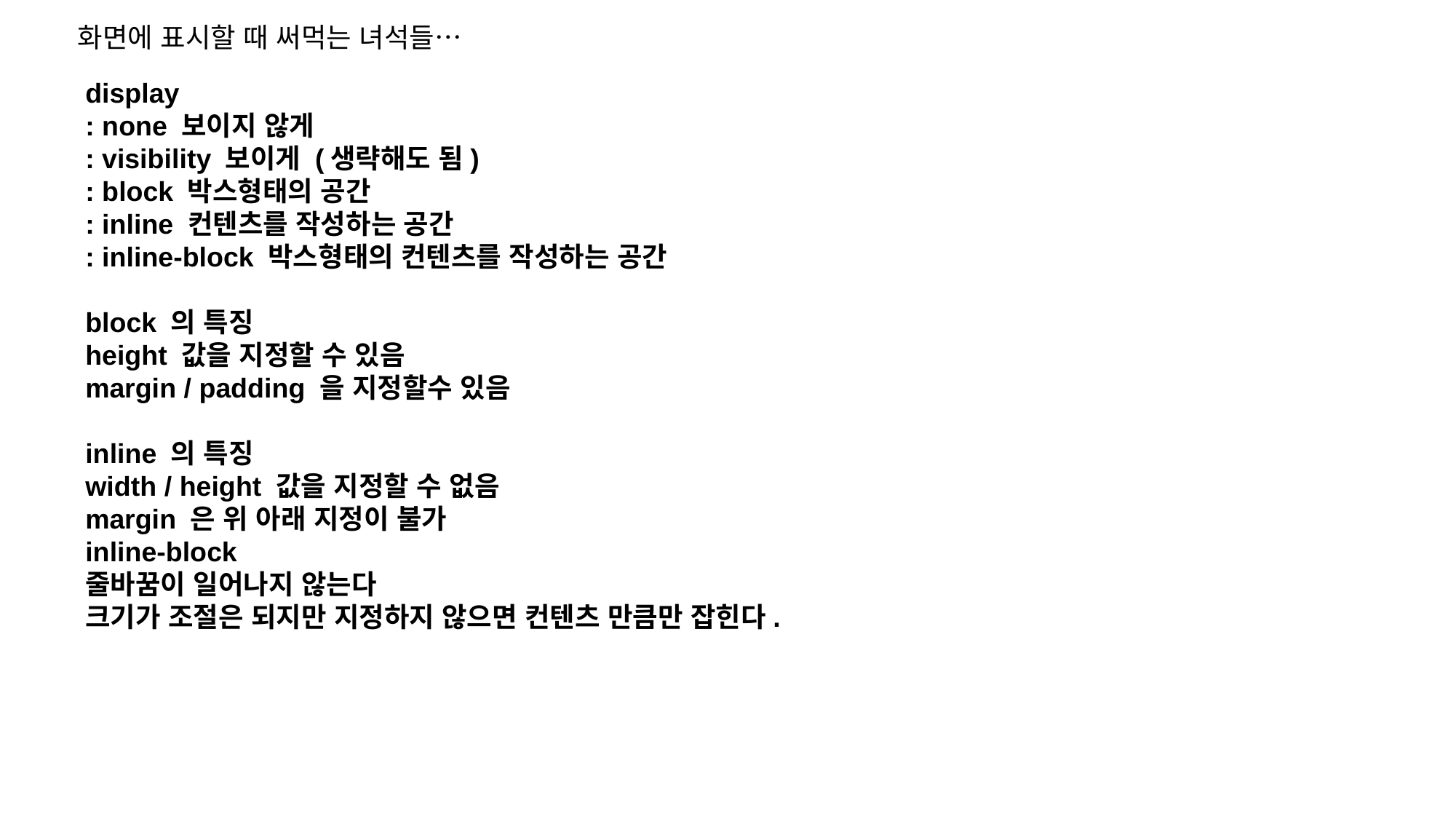

화면에 표시할 때 써먹는 녀석들…
display
: none 보이지 않게
: visibility 보이게 (생략해도 됨)
: block 박스형태의 공간
: inline 컨텐츠를 작성하는 공간
: inline-block 박스형태의 컨텐츠를 작성하는 공간

block 의 특징
height 값을 지정할 수 있음
margin / padding 을 지정할수 있음

inline 의 특징
width / height 값을 지정할 수 없음
margin 은 위 아래 지정이 불가
inline-block
줄바꿈이 일어나지 않는다
크기가 조절은 되지만 지정하지 않으면 컨텐츠 만큼만 잡힌다.